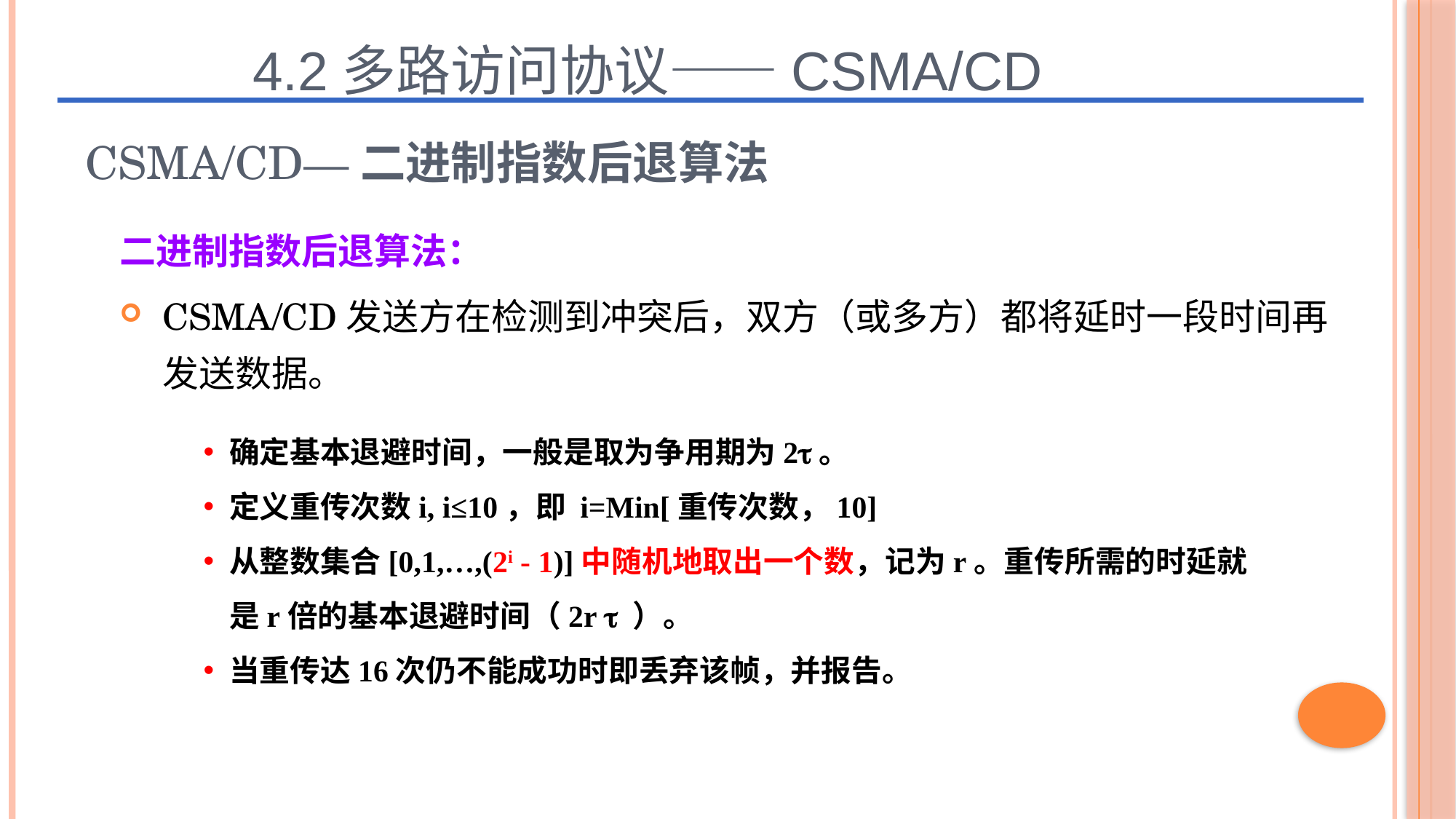

4.2多路访问协议——CSMA/CD
# CSMA/CD—二进制指数后退算法
二进制指数后退算法：
CSMA/CD发送方在检测到冲突后，双方（或多方）都将延时一段时间再发送数据。
确定基本退避时间，一般是取为争用期为2τ。
定义重传次数i, i≤10，即 i=Min[重传次数，10]
从整数集合[0,1,…,(2i - 1)]中随机地取出一个数，记为r。重传所需的时延就是r倍的基本退避时间（2r τ ）。
当重传达16次仍不能成功时即丢弃该帧，并报告。